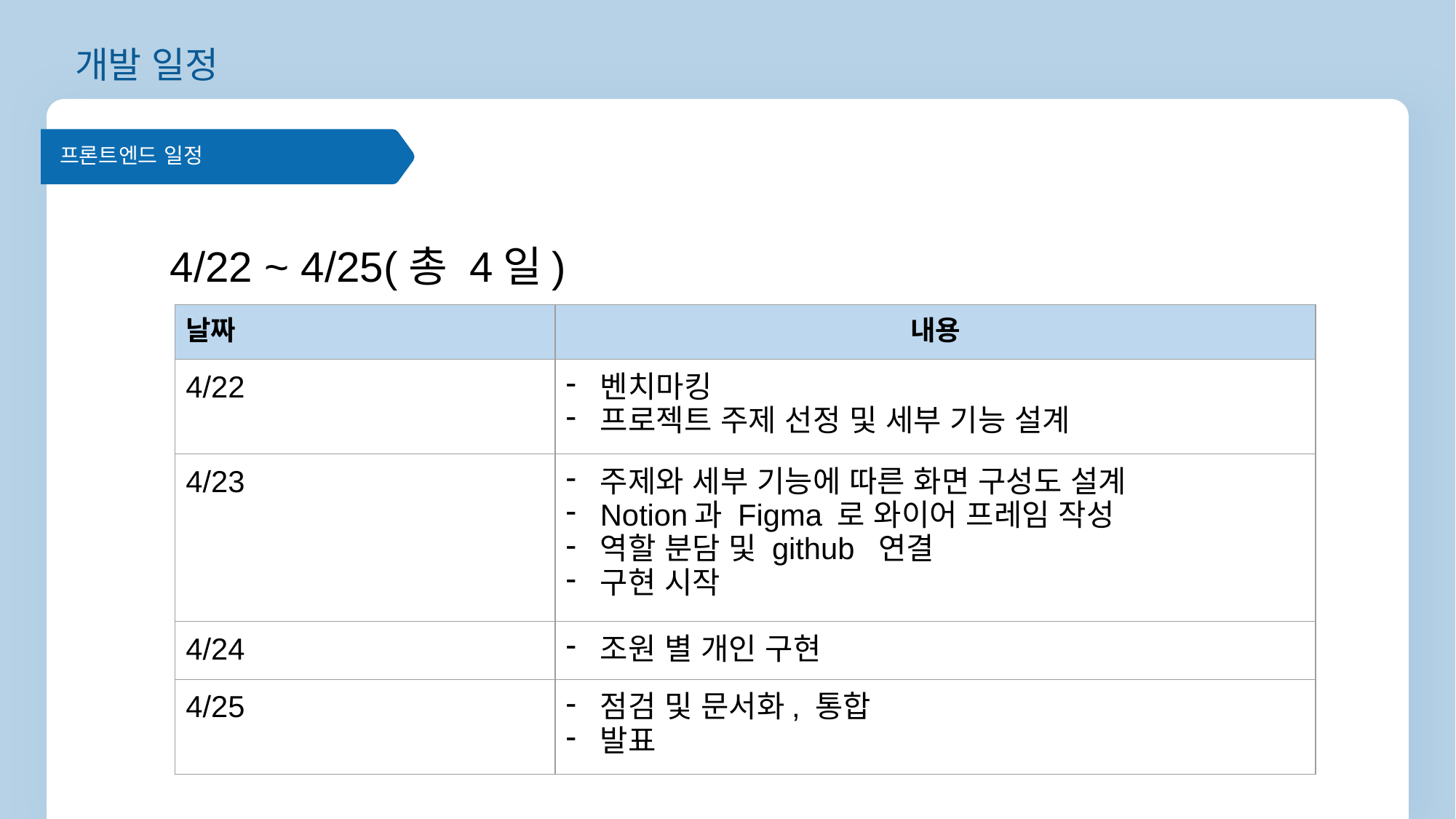

개발 일정
프론트엔드 일정
4/22 ~ 4/25(총 4일)
| 날짜 | 내용 |
| --- | --- |
| 4/22 | 벤치마킹 프로젝트 주제 선정 및 세부 기능 설계 |
| 4/23 | 주제와 세부 기능에 따른 화면 구성도 설계 Notion과 Figma 로 와이어 프레임 작성 역할 분담 및 github 연결 구현 시작 |
| 4/24 | 조원 별 개인 구현 |
| 4/25 | 점검 및 문서화, 통합 발표 |